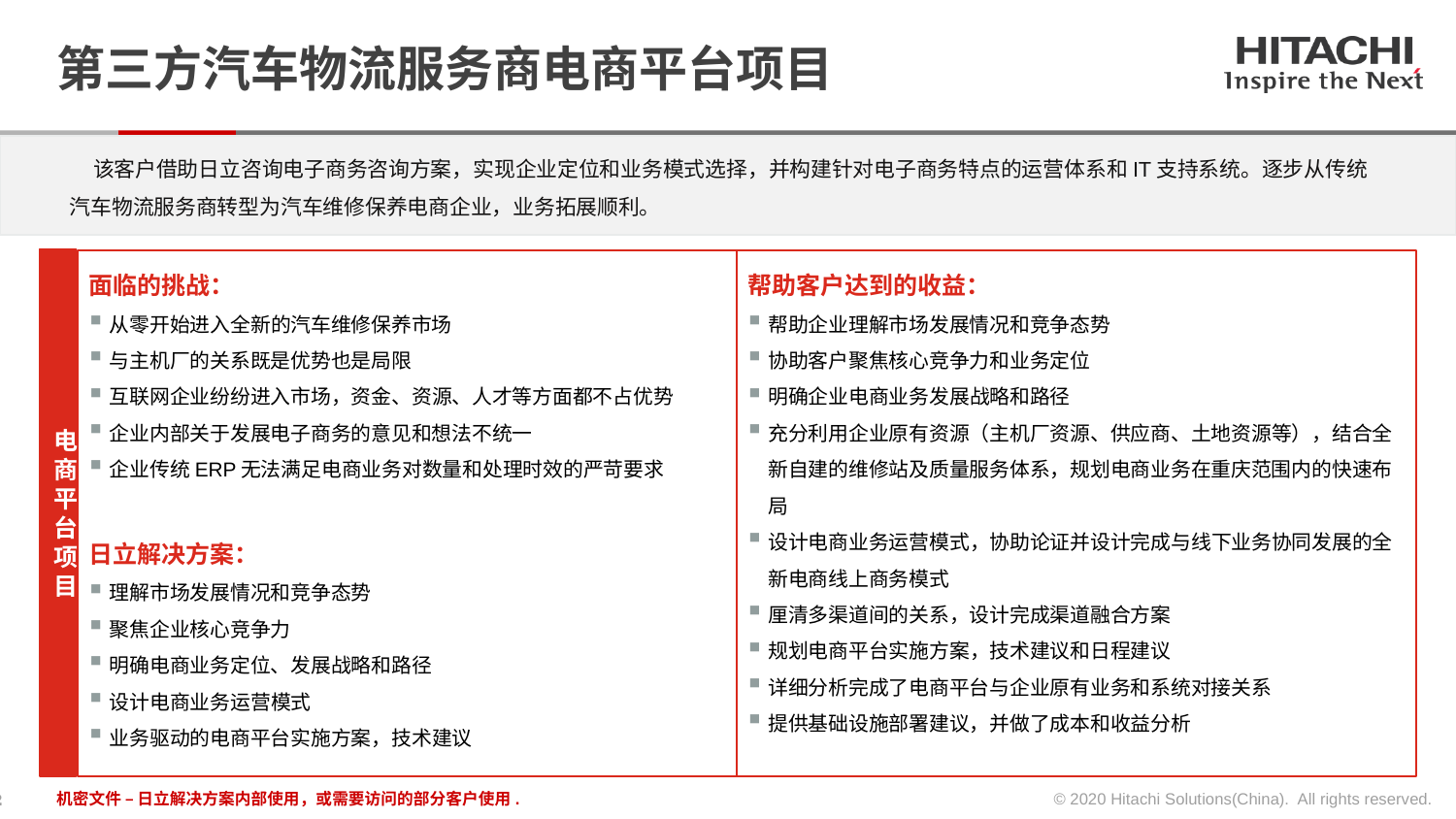

# 第三方汽车物流服务商电商平台项目

    该客户借助日立咨询电子商务咨询方案，实现企业定位和业务模式选择，并构建针对电子商务特点的运营体系和IT支持系统。逐步从传统汽车物流服务商转型为汽车维修保养电商企业，业务拓展顺利。
电商平台项目
面临的挑战：
从零开始进入全新的汽车维修保养市场
与主机厂的关系既是优势也是局限
互联网企业纷纷进入市场，资金、资源、人才等方面都不占优势
企业内部关于发展电子商务的意见和想法不统一
企业传统ERP无法满足电商业务对数量和处理时效的严苛要求

日立解决方案：
理解市场发展情况和竞争态势
聚焦企业核心竞争力
明确电商业务定位、发展战略和路径
设计电商业务运营模式
业务驱动的电商平台实施方案，技术建议
帮助客户达到的收益：
帮助企业理解市场发展情况和竞争态势
协助客户聚焦核心竞争力和业务定位
明确企业电商业务发展战略和路径
充分利用企业原有资源（主机厂资源、供应商、土地资源等），结合全新自建的维修站及质量服务体系，规划电商业务在重庆范围内的快速布局
设计电商业务运营模式，协助论证并设计完成与线下业务协同发展的全新电商线上商务模式
厘清多渠道间的关系，设计完成渠道融合方案
规划电商平台实施方案，技术建议和日程建议
详细分析完成了电商平台与企业原有业务和系统对接关系
提供基础设施部署建议，并做了成本和收益分析